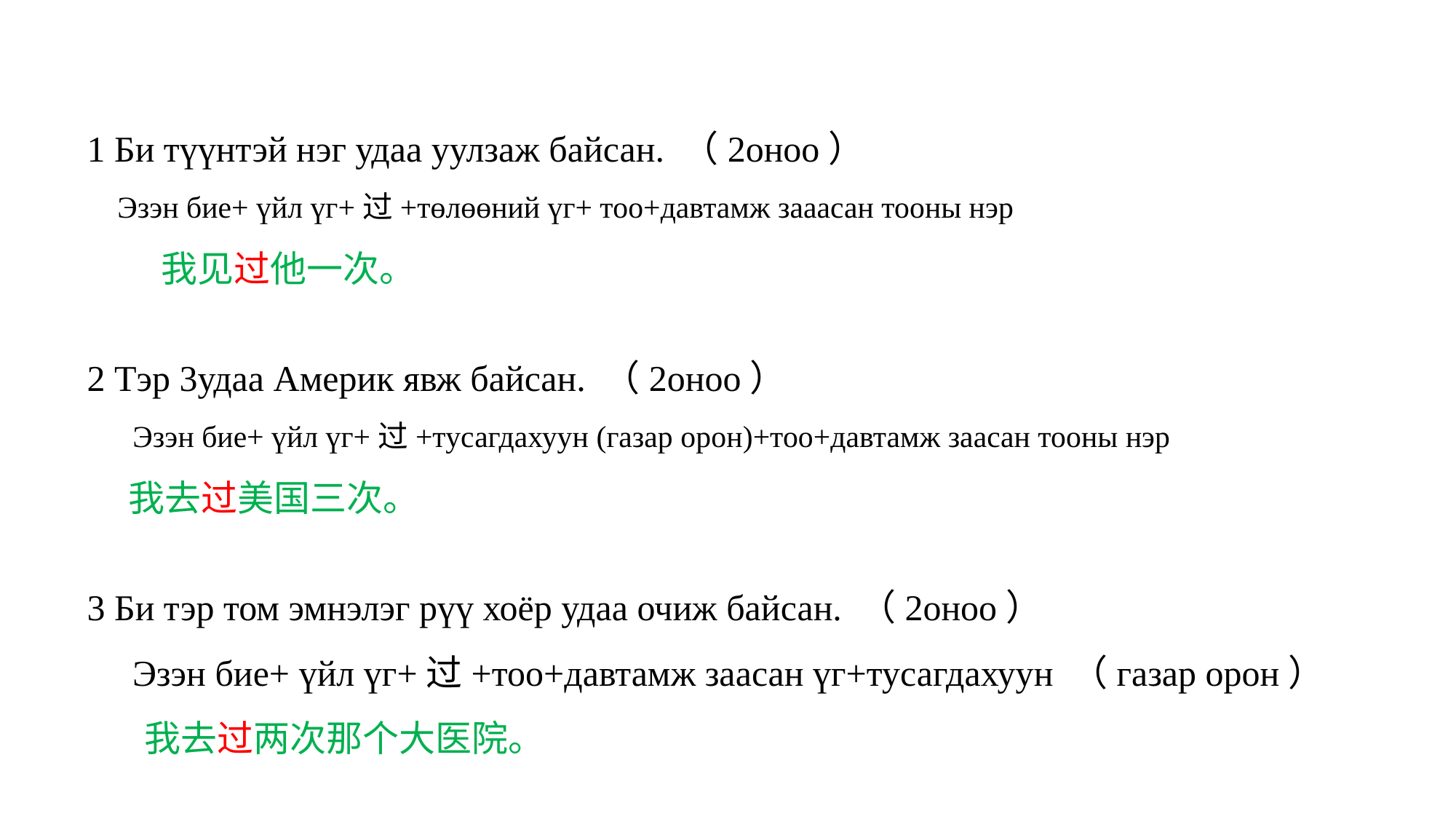

1 Би түүнтэй нэг удаа уулзаж байсан. （2оноо）
    Эзэн бие+ үйл үг+过+төлөөний үг+ тоо+давтамж зааасан тооны нэр
        我见过他一次。

2 Тэр 3удаа Америк явж байсан. （2оноо）
      Эзэн бие+ үйл үг+过+тусагдахуун (газар орон)+тоо+давтамж заасан тооны нэр
    我去过美国三次。

3 Би тэр том эмнэлэг рүү хоёр удаа очиж байсан. （2оноо）
     Эзэн бие+ үйл үг+过+тоо+давтамж заасан үг+тусагдахуун （газар орон）
      我去过两次那个大医院。